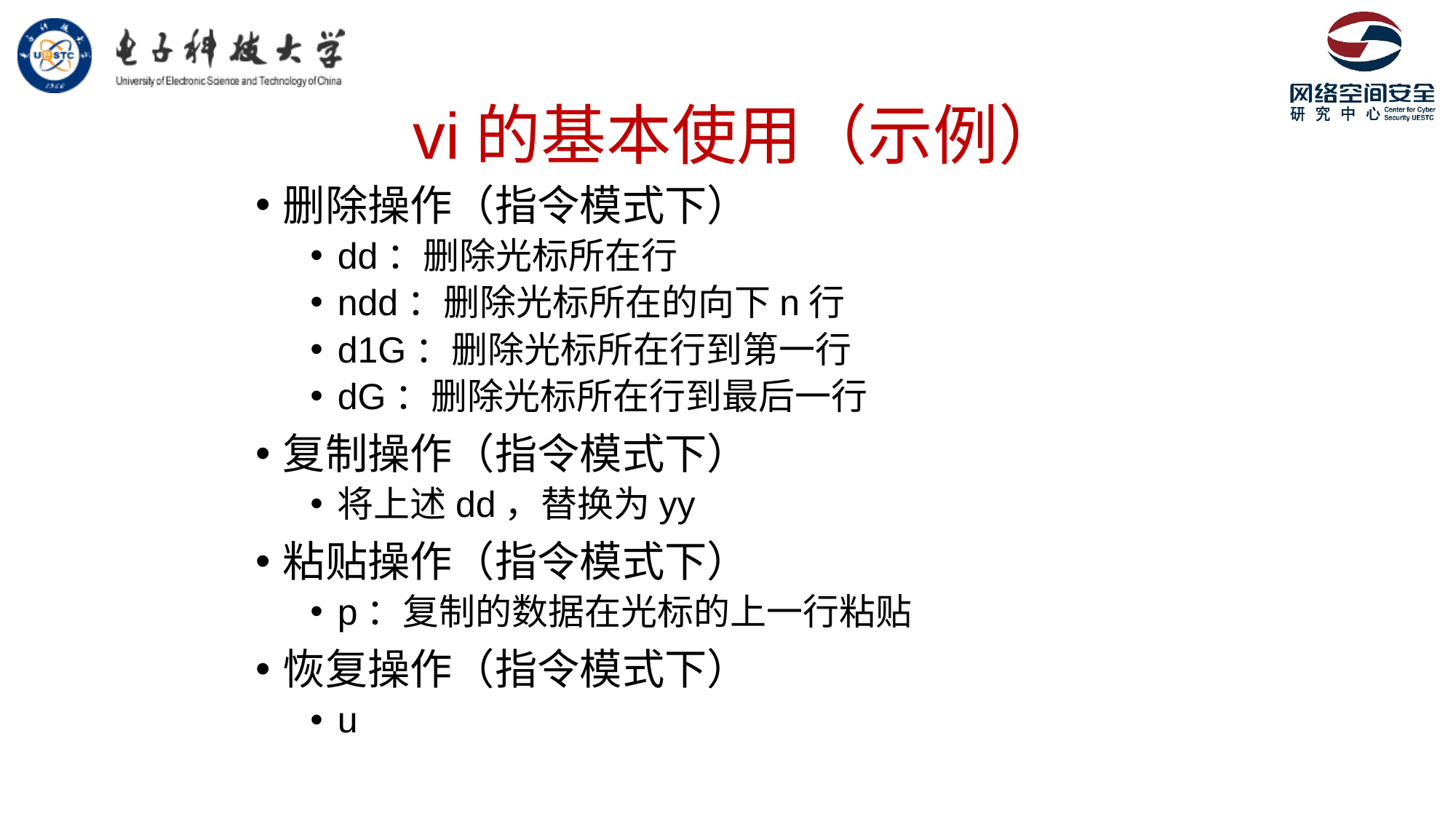

# vi的基本使用（示例）
删除操作（指令模式下）
dd：删除光标所在行
ndd：删除光标所在的向下n行
d1G：删除光标所在行到第一行
dG：删除光标所在行到最后一行
复制操作（指令模式下）
将上述dd，替换为yy
粘贴操作（指令模式下）
p：复制的数据在光标的上一行粘贴
恢复操作（指令模式下）
u